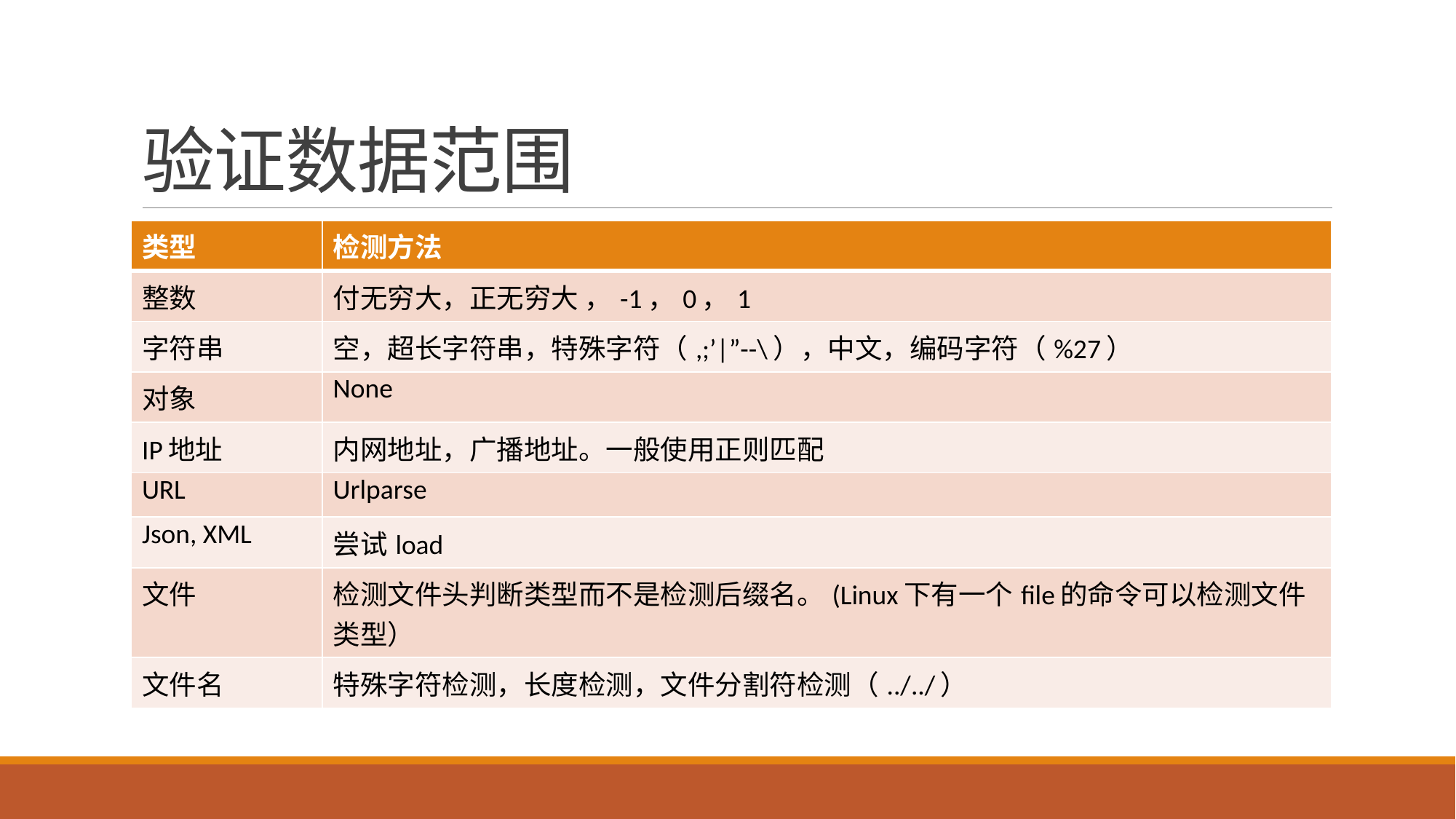

# 验证数据范围
| 类型 | 检测方法 |
| --- | --- |
| 整数 | 付无穷大，正无穷大 ，-1，0，1 |
| 字符串 | 空，超长字符串，特殊字符（,;’|”--\），中文，编码字符（%27） |
| 对象 | None |
| IP地址 | 内网地址，广播地址。一般使用正则匹配 |
| URL | Urlparse |
| Json, XML | 尝试load |
| 文件 | 检测文件头判断类型而不是检测后缀名。(Linux下有一个file的命令可以检测文件类型） |
| 文件名 | 特殊字符检测，长度检测，文件分割符检测（../../） |